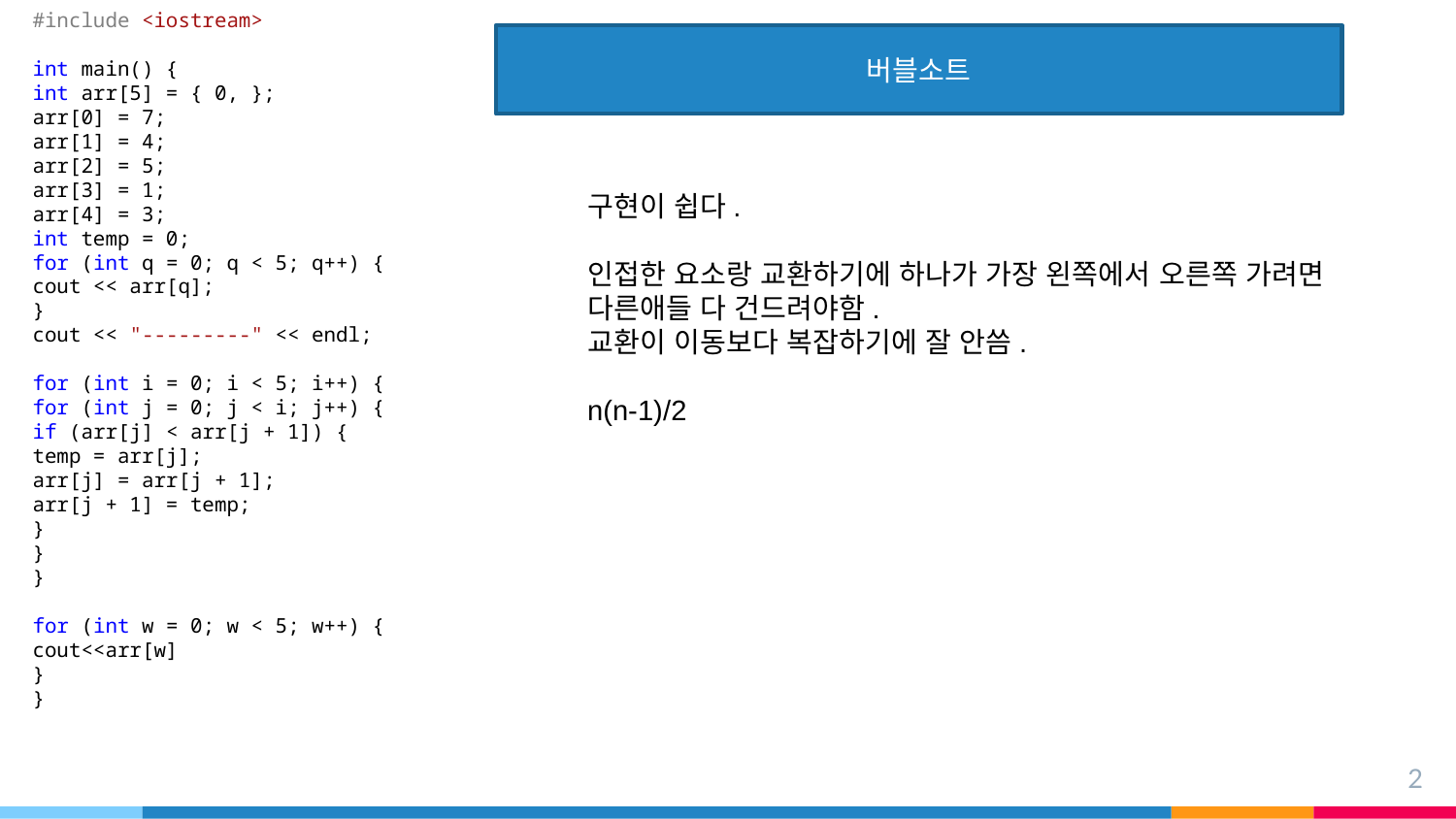

#include <iostream>

int main() {
int arr[5] = { 0, };
arr[0] = 7;
arr[1] = 4;
arr[2] = 5;
arr[3] = 1;
arr[4] = 3;
int temp = 0;
for (int q = 0; q < 5; q++) {
cout << arr[q];
}
cout << "---------" << endl;

for (int i = 0; i < 5; i++) {
for (int j = 0; j < i; j++) {
if (arr[j] < arr[j + 1]) {
temp = arr[j];
arr[j] = arr[j + 1];
arr[j + 1] = temp;
}
}
}

for (int w = 0; w < 5; w++) {
cout<<arr[w]
}
}
버블소트
구현이 쉽다.

인접한 요소랑 교환하기에 하나가 가장 왼쪽에서 오른쪽 가려면
다른애들 다 건드려야함.
교환이 이동보다 복잡하기에 잘 안씀.

n(n-1)/2

2